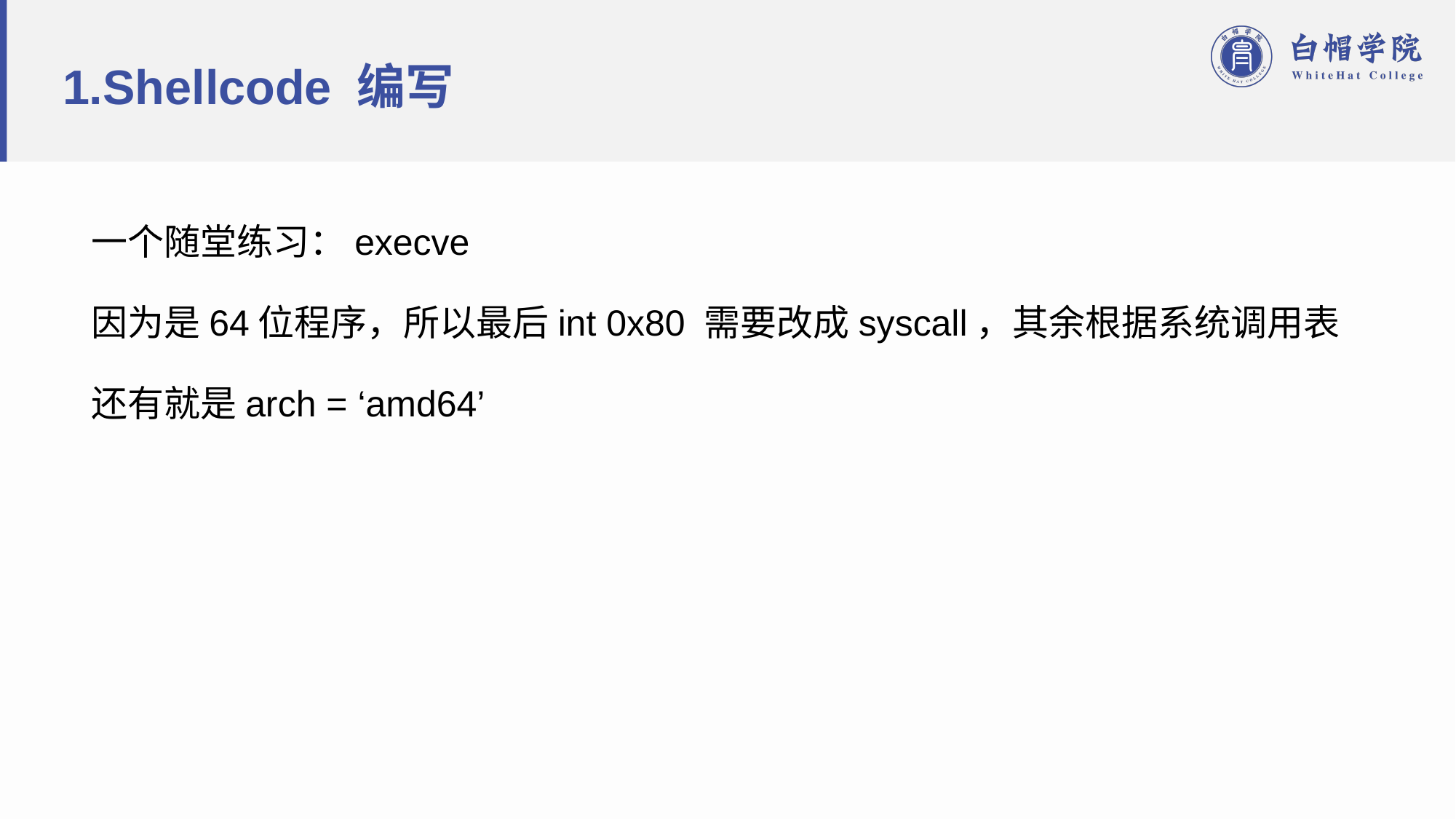

# 1.Shellcode 编写
一个随堂练习：execve
因为是64位程序，所以最后int 0x80 需要改成syscall，其余根据系统调用表
还有就是arch = ‘amd64’